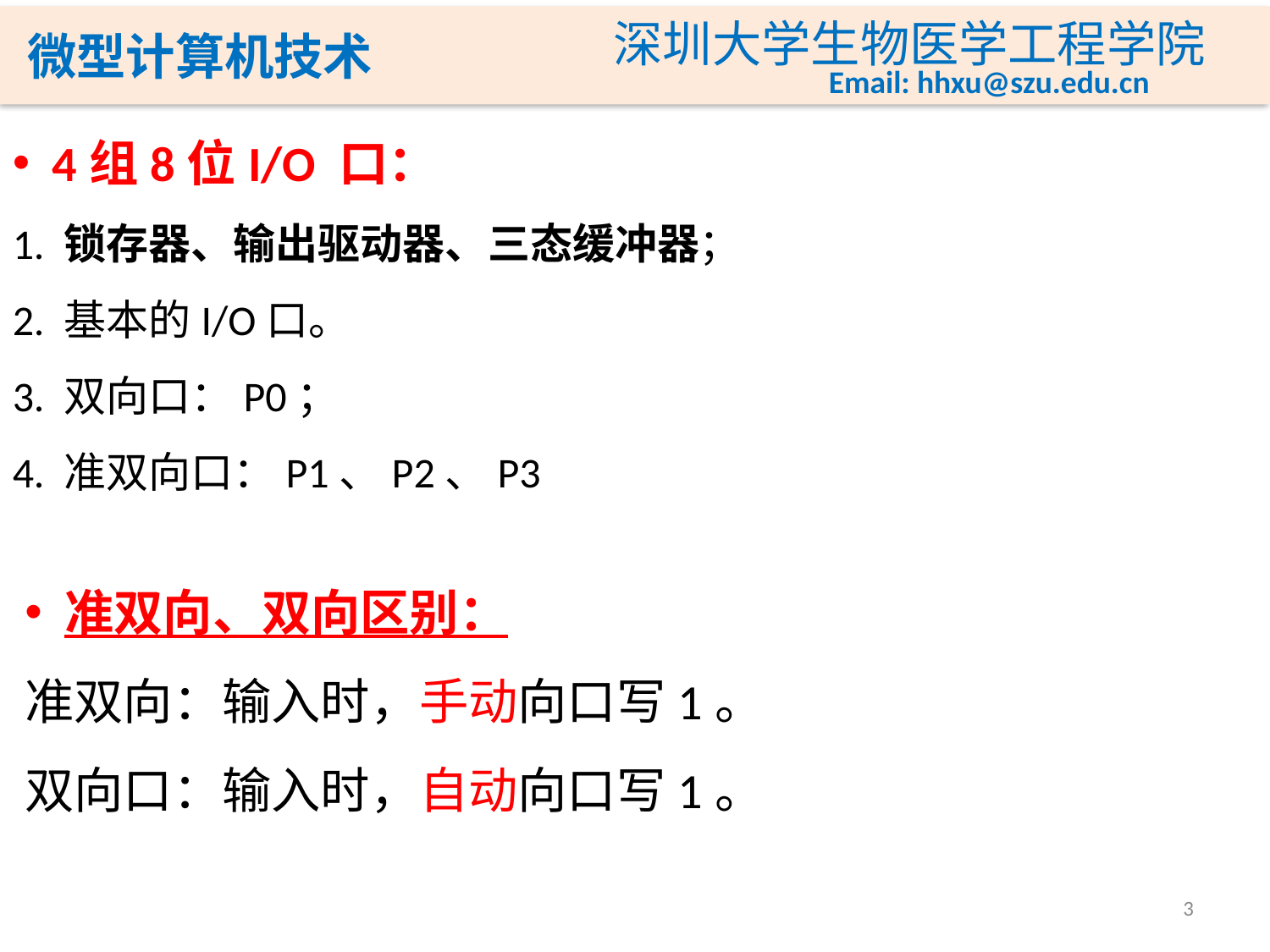

4组8位I/O 口：
1. 锁存器、输出驱动器、三态缓冲器；
2. 基本的I/O口。
3. 双向口：P0；
4. 准双向口：P1、P2、P3
准双向、双向区别：
准双向：输入时，手动向口写1。
双向口：输入时，自动向口写1。
3